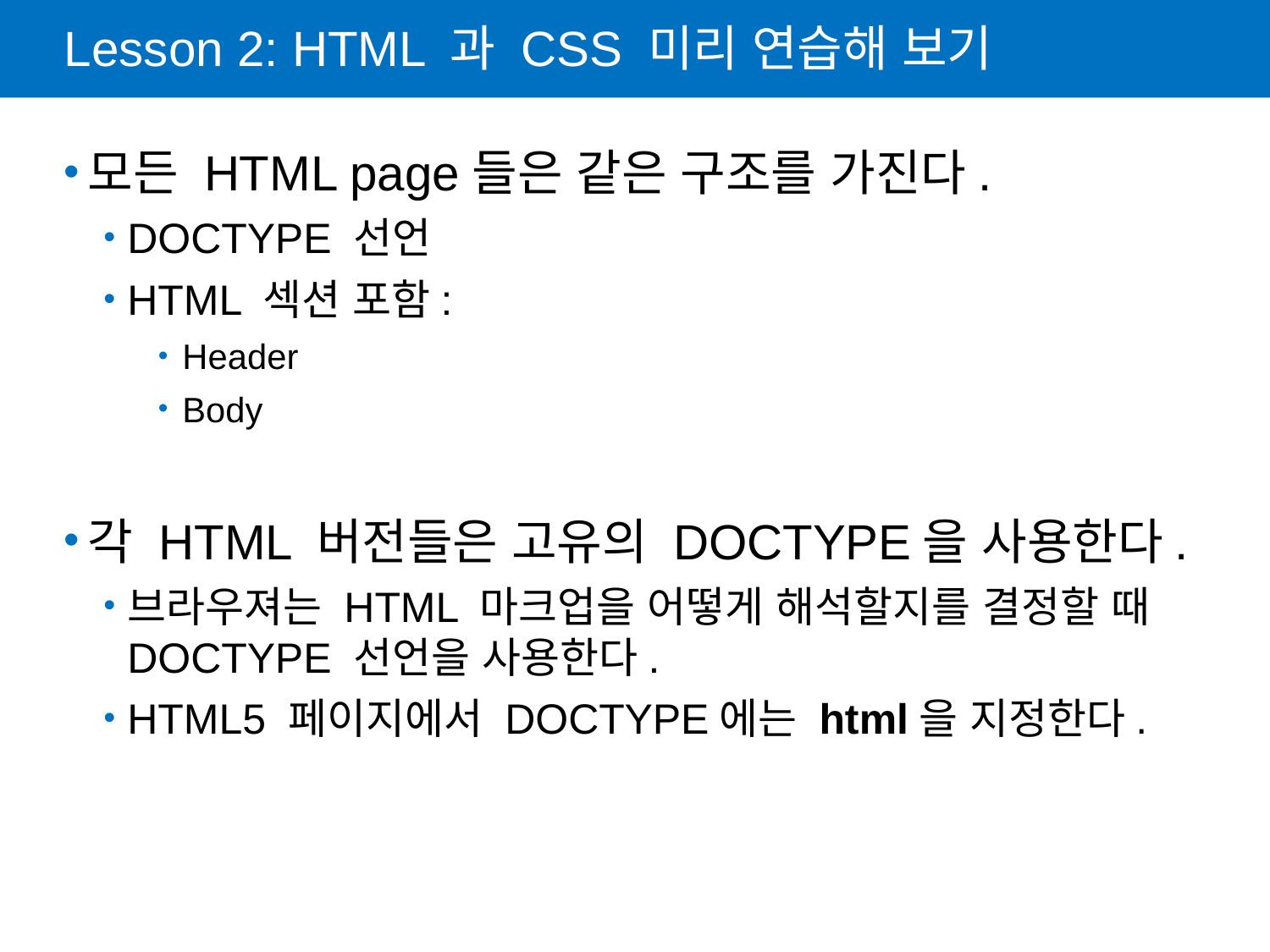

# Lesson 2: HTML 과 CSS 미리 연습해 보기
모든 HTML page들은 같은 구조를 가진다.
DOCTYPE 선언
HTML 섹션 포함:
Header
Body

각 HTML 버전들은 고유의 DOCTYPE을 사용한다.
브라우져는 HTML 마크업을 어떻게 해석할지를 결정할 때 DOCTYPE 선언을 사용한다.
HTML5 페이지에서 DOCTYPE에는 html을 지정한다.